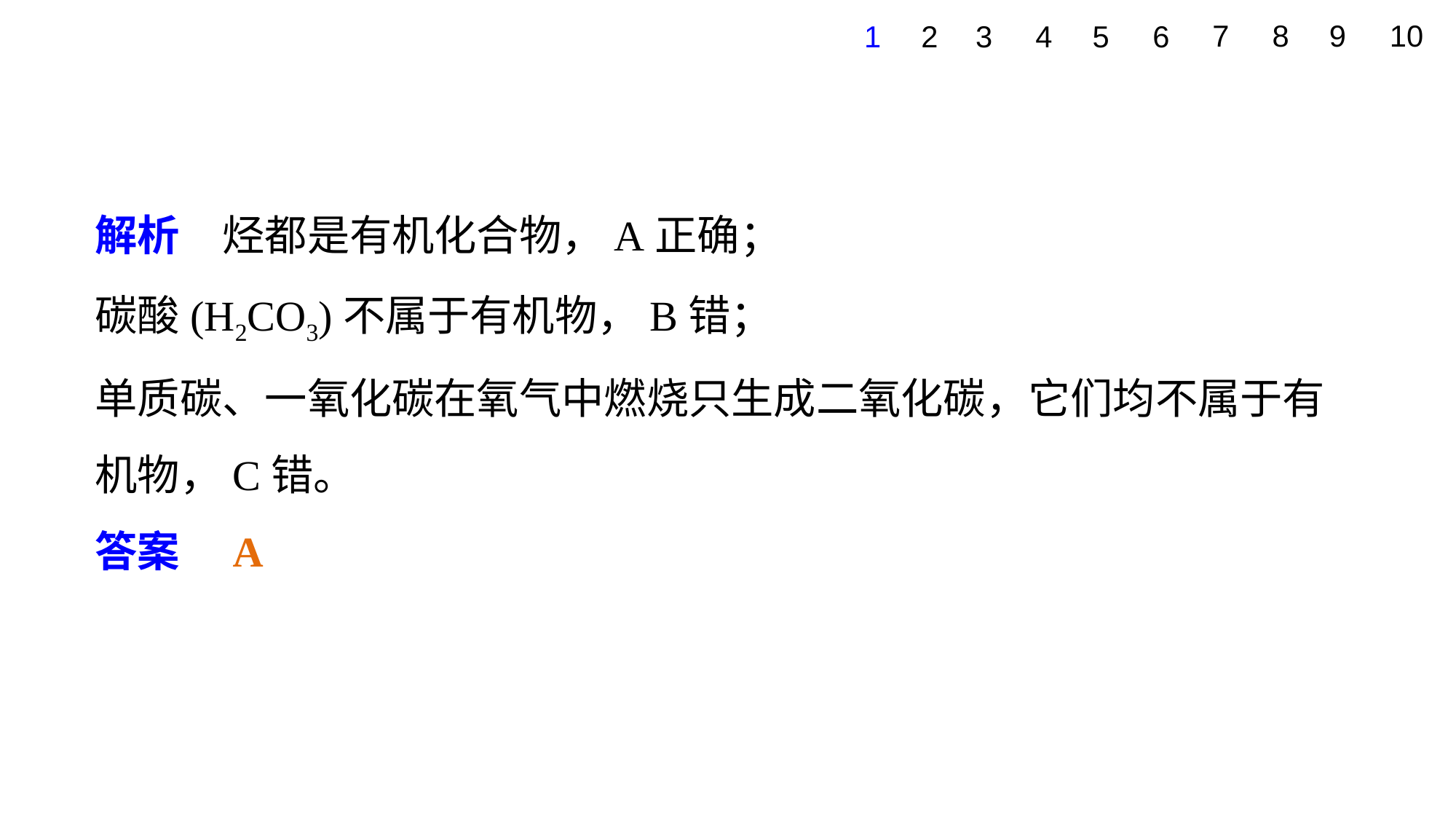

7
8
9
10
1
2
3
4
5
6
解析　烃都是有机化合物，A正确；
碳酸(H2CO3)不属于有机物，B错；
单质碳、一氧化碳在氧气中燃烧只生成二氧化碳，它们均不属于有机物，C错。
答案　A